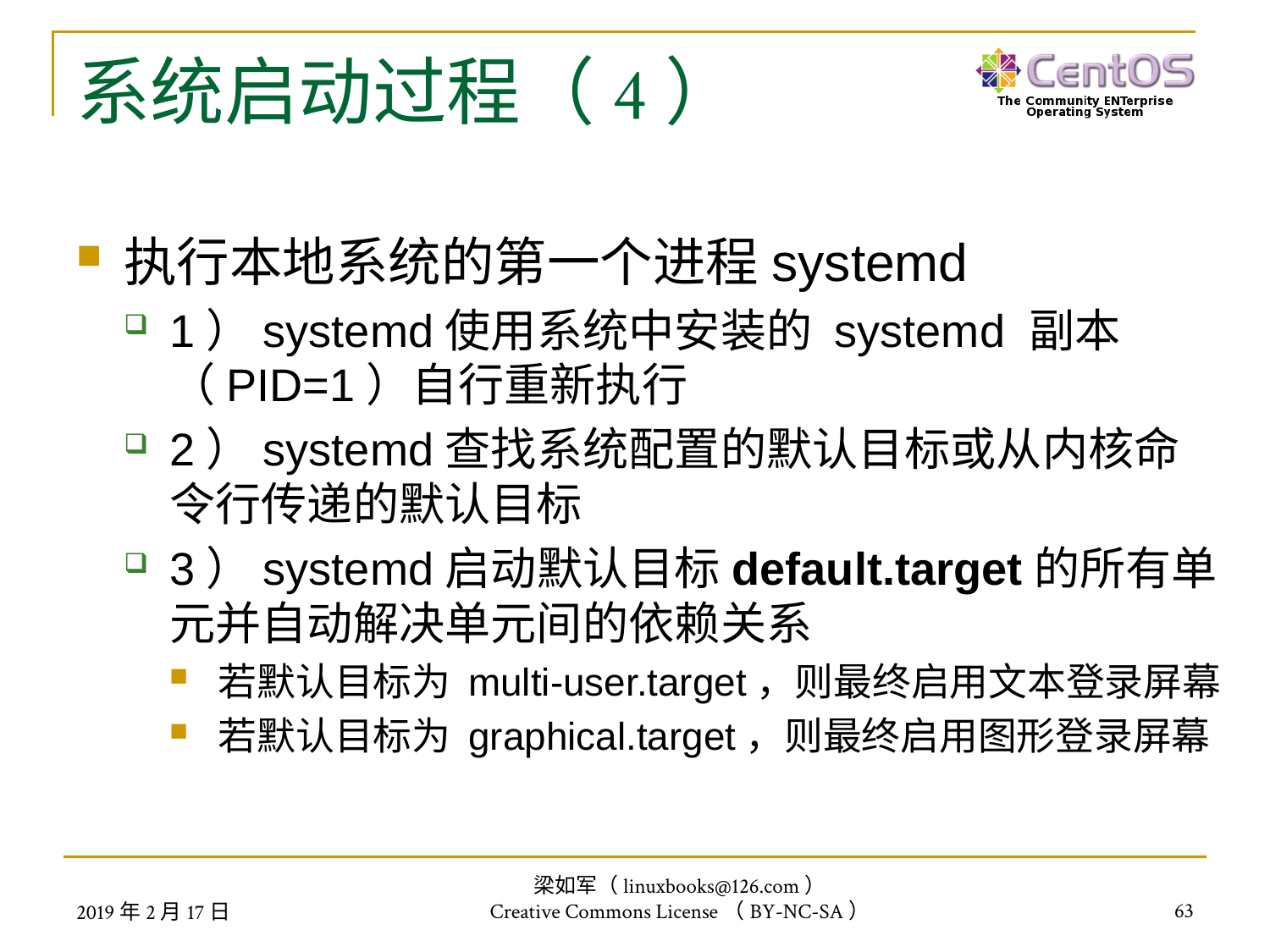

# 系统启动过程（4）
执行本地系统的第一个进程systemd
1）systemd使用系统中安装的 systemd 副本（PID=1）自行重新执行
2）systemd查找系统配置的默认目标或从内核命令行传递的默认目标
3）systemd启动默认目标default.target的所有单元并自动解决单元间的依赖关系
若默认目标为 multi-user.target，则最终启用文本登录屏幕
若默认目标为 graphical.target，则最终启用图形登录屏幕

梁如军（linuxbooks@126.com）
Creative Commons License（BY-NC-SA）
2019年2月17日
63